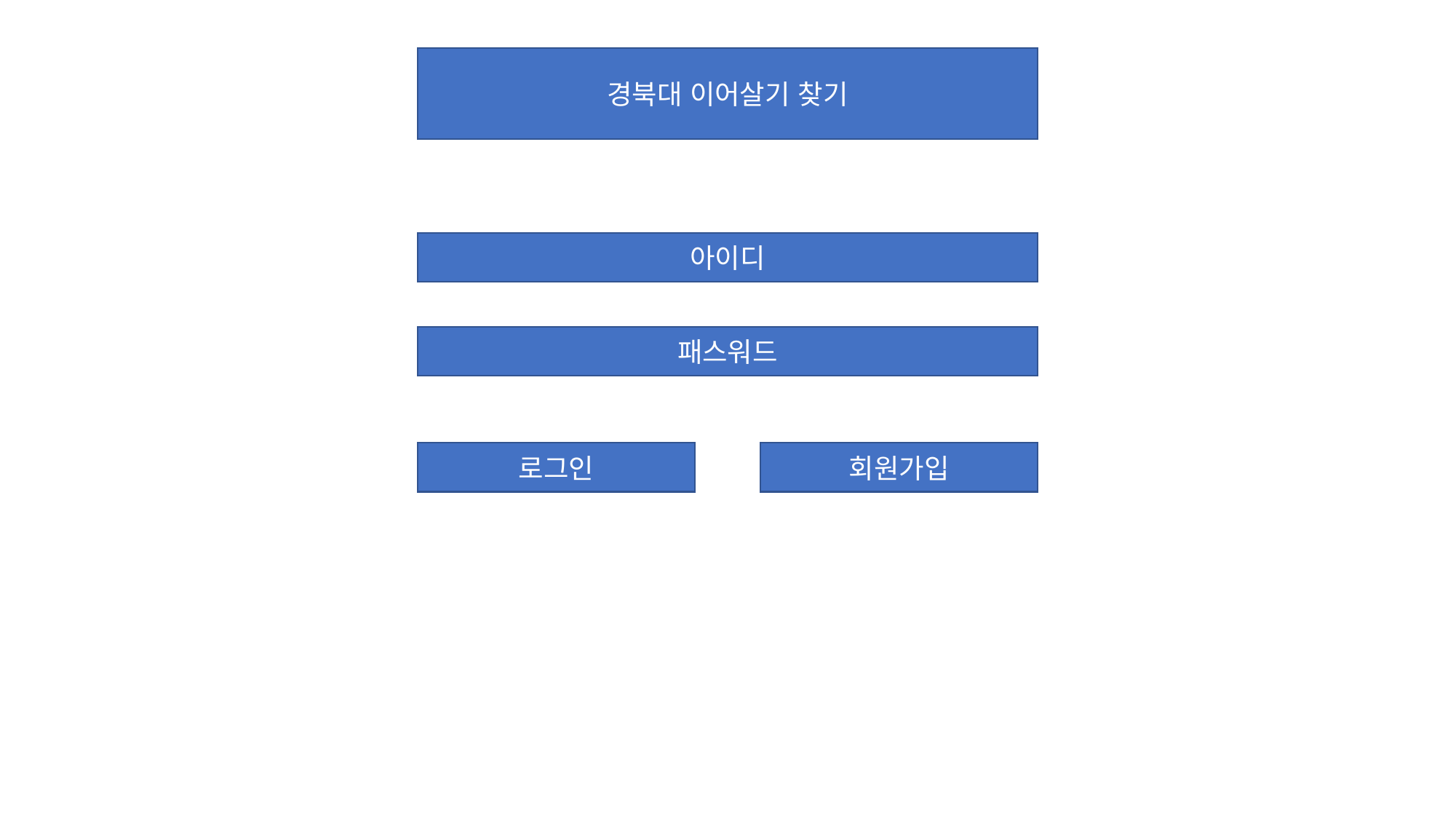

경북대 이어살기 찾기
아이디
패스워드
로그인
회원가입